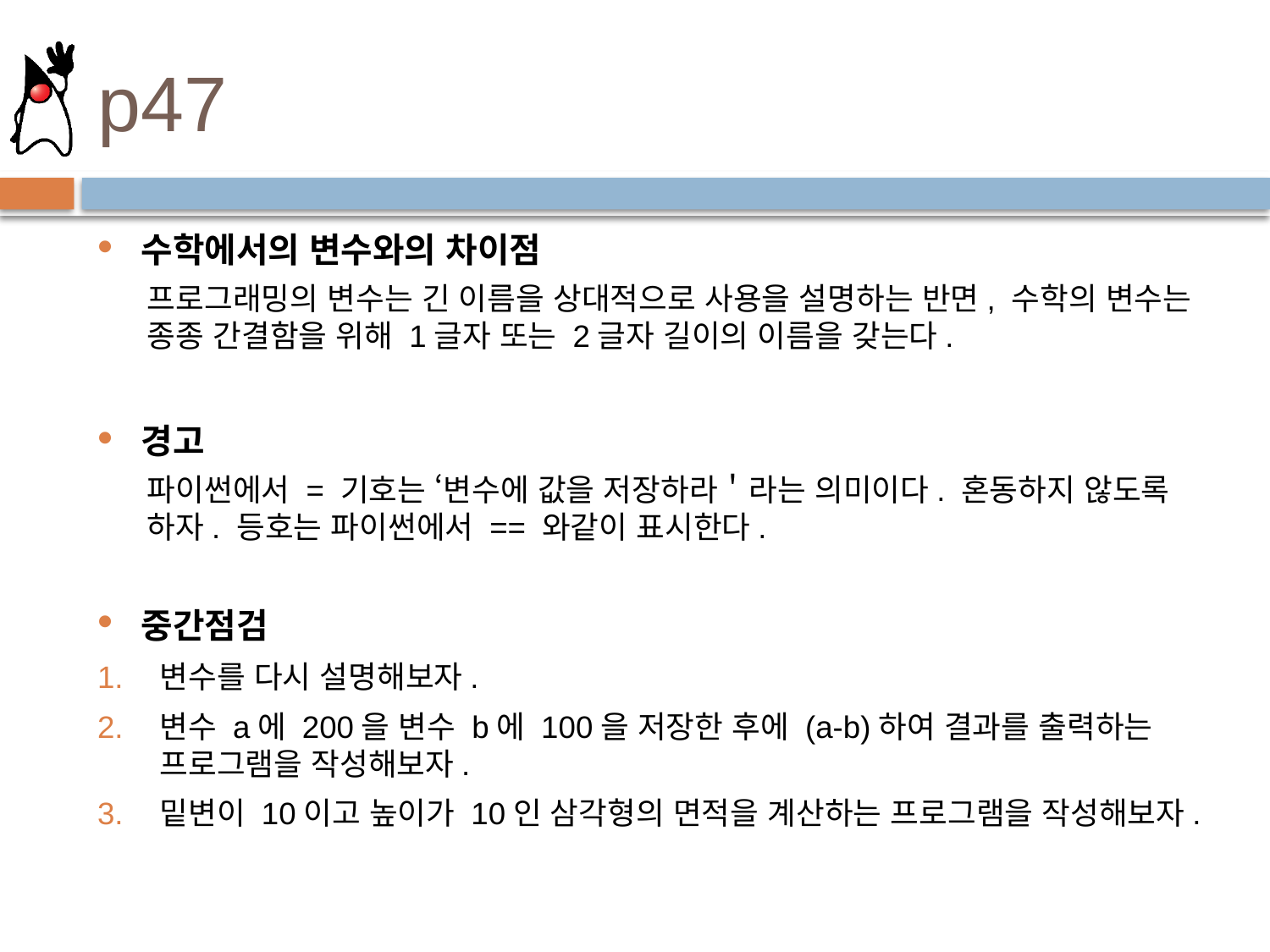

# p47
수학에서의 변수와의 차이점
프로그래밍의 변수는 긴 이름을 상대적으로 사용을 설명하는 반면, 수학의 변수는 종종 간결함을 위해 1글자 또는 2글자 길이의 이름을 갖는다.

경고
파이썬에서 = 기호는 ‘변수에 값을 저장하라＇라는 의미이다. 혼동하지 않도록 하자. 등호는 파이썬에서 == 와같이 표시한다.

중간점검
변수를 다시 설명해보자.
변수 a에 200을 변수 b에 100을 저장한 후에 (a-b)하여 결과를 출력하는 프로그램을 작성해보자.
밑변이 10이고 높이가 10인 삼각형의 면적을 계산하는 프로그램을 작성해보자.